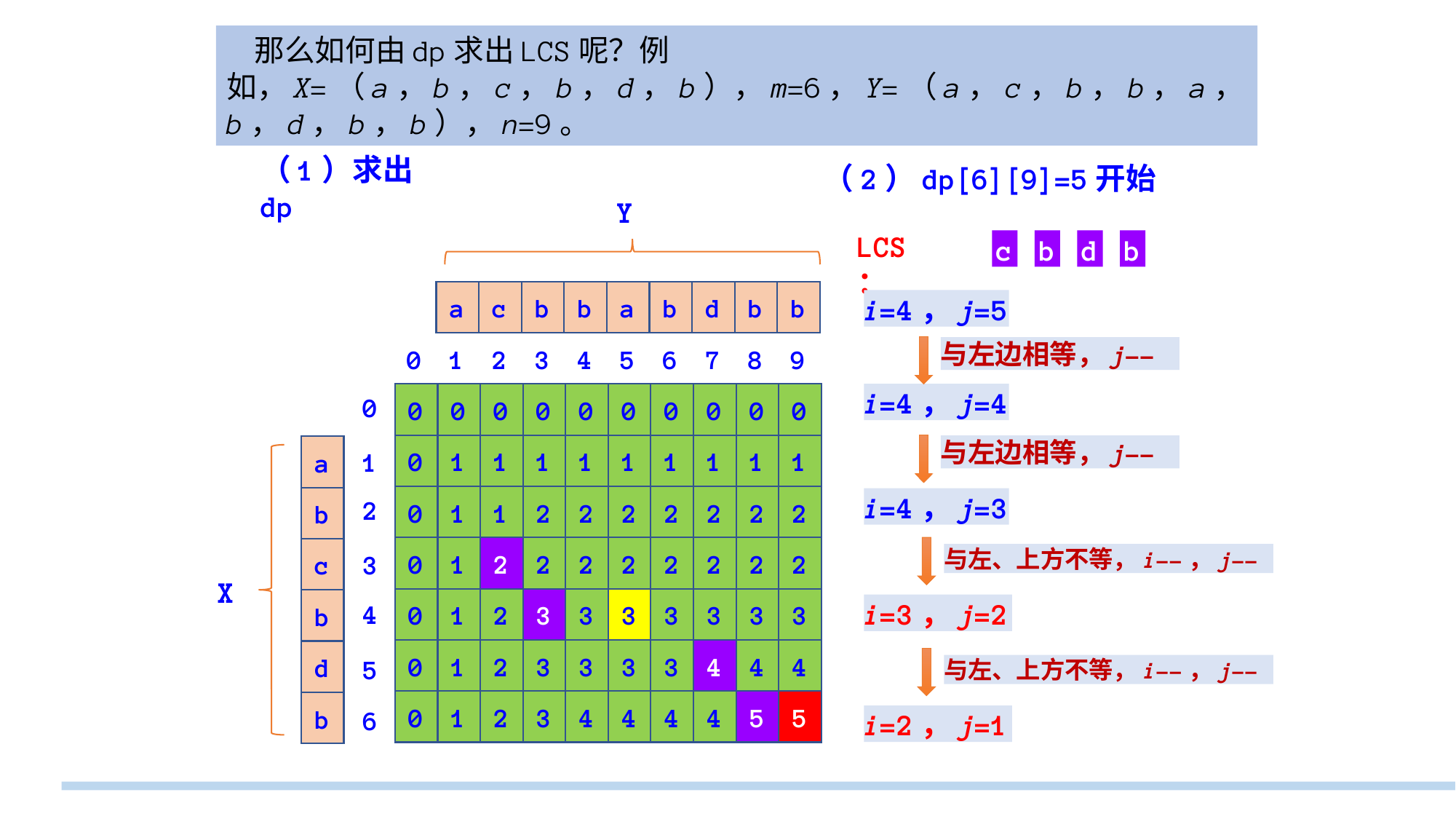

那么如何由dp求出LCS呢？例如，X=（a，b，c，b，d，b），m=6，Y=（a，c，b，b，a，b，d，b，b），n=9。
（1）求出dp
（2）dp[6][9]=5开始

Y
a
c
b
b
a
b
d
b
b
0
1
2
3
4
5
6
7
8
9
0
0
0
0
0
0
0
0
0
0
0
0
1
1
1
1
1
1
1
1
1
a
1

0
1
1
2
2
2
2
2
2
2
b
2
0
1
2
2
2
2
2
2
2
2
c
3
X
0
1
2
3
3
3
3
3
3
3
b
4
0
1
2
3
3
3
3
4
4
4
d
5
0
1
2
3
4
4
4
4
5
5
b
6
LCS：
c
b
d
b
i=4，j=5

与左边相等，j--
i=4，j=4

与左边相等，j--
i=4，j=3
2

与左、上方不等，i--，j--
i=3，j=2
3
4

与左、上方不等，i--，j--
i=2，j=1
5